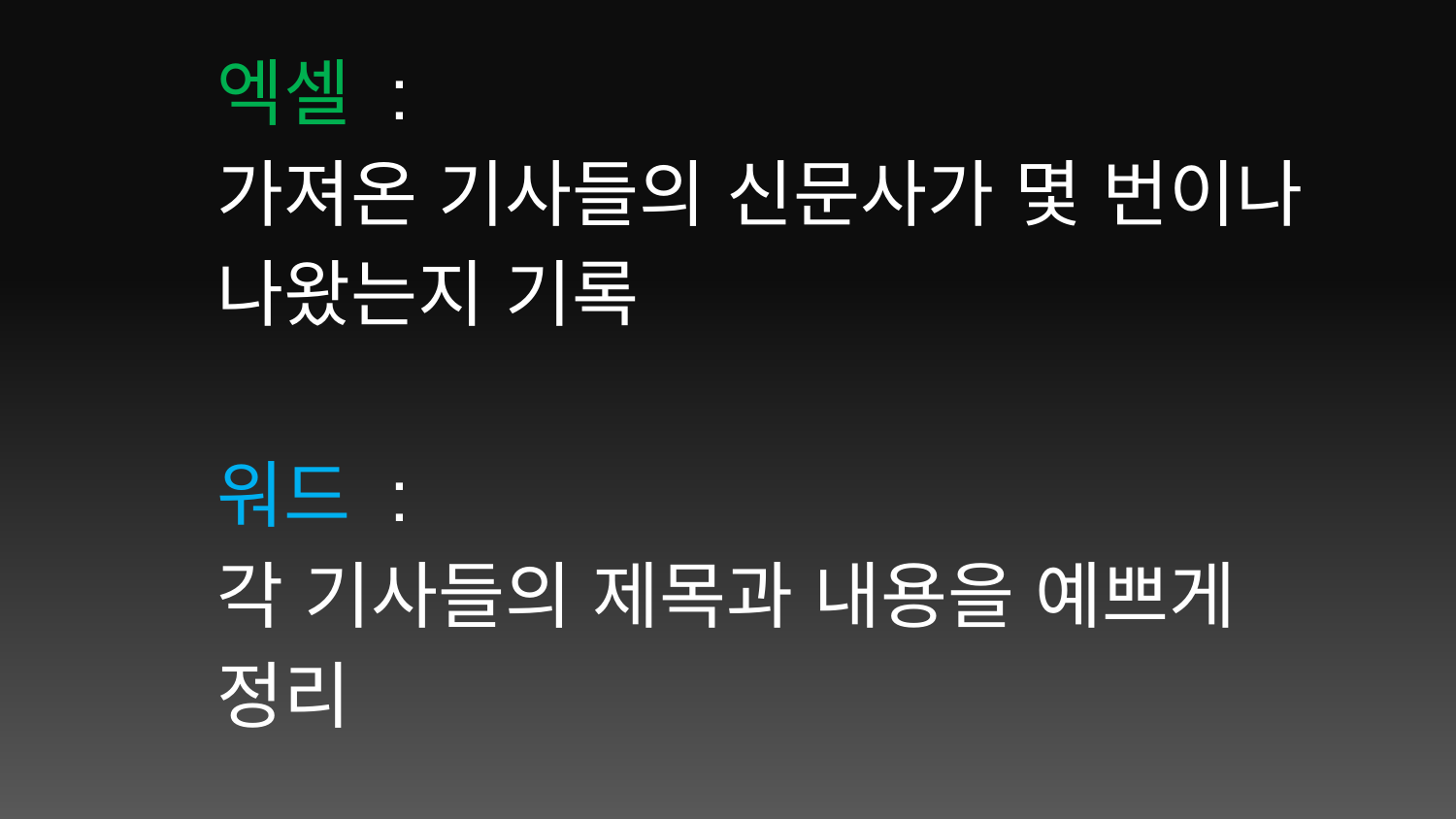

엑셀 :
가져온 기사들의 신문사가 몇 번이나 나왔는지 기록

워드 :
각 기사들의 제목과 내용을 예쁘게 정리